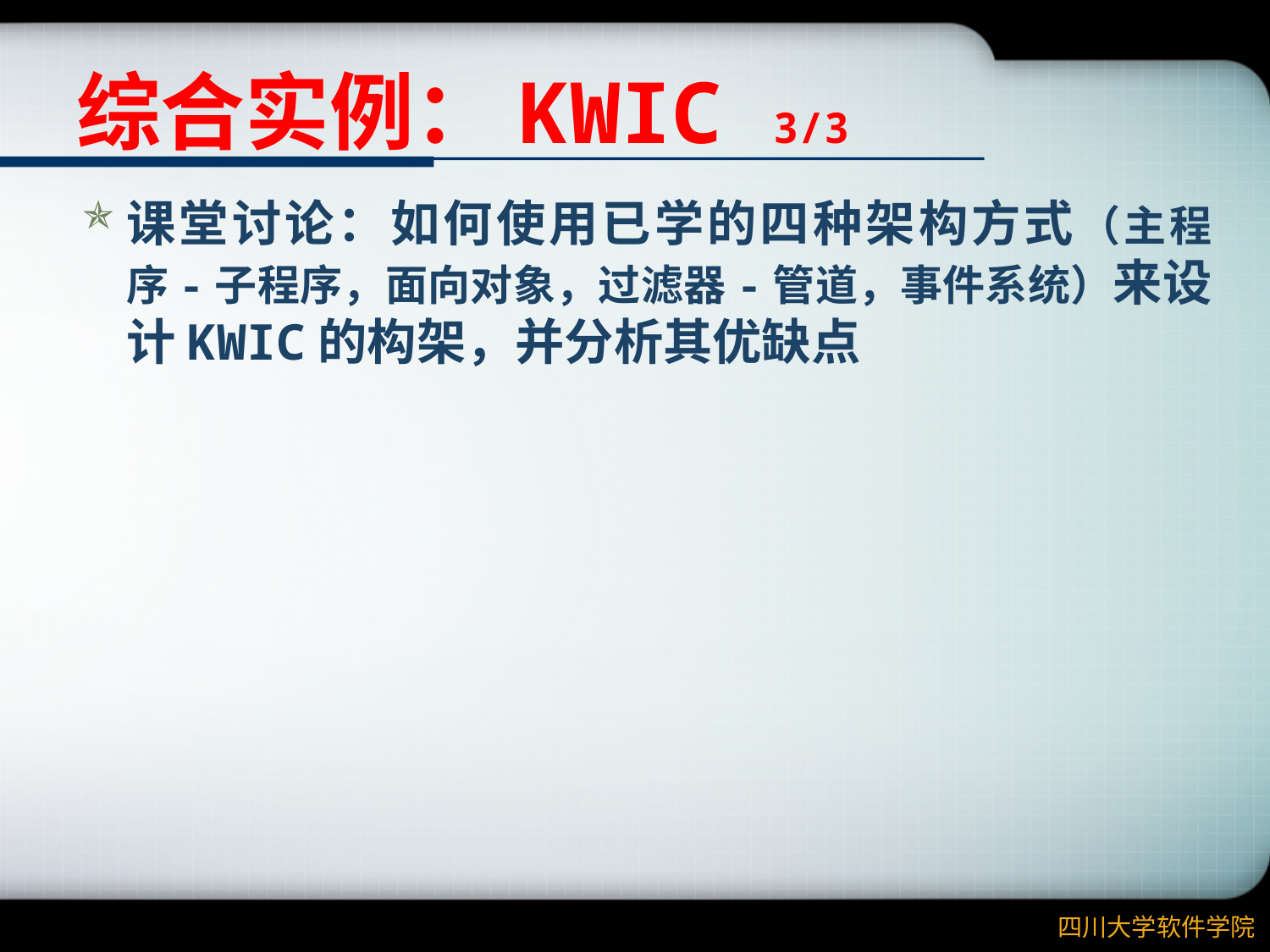

# 综合实例：KWIC 3/3
课堂讨论：如何使用已学的四种架构方式（主程序-子程序，面向对象，过滤器-管道，事件系统）来设计KWIC的构架，并分析其优缺点